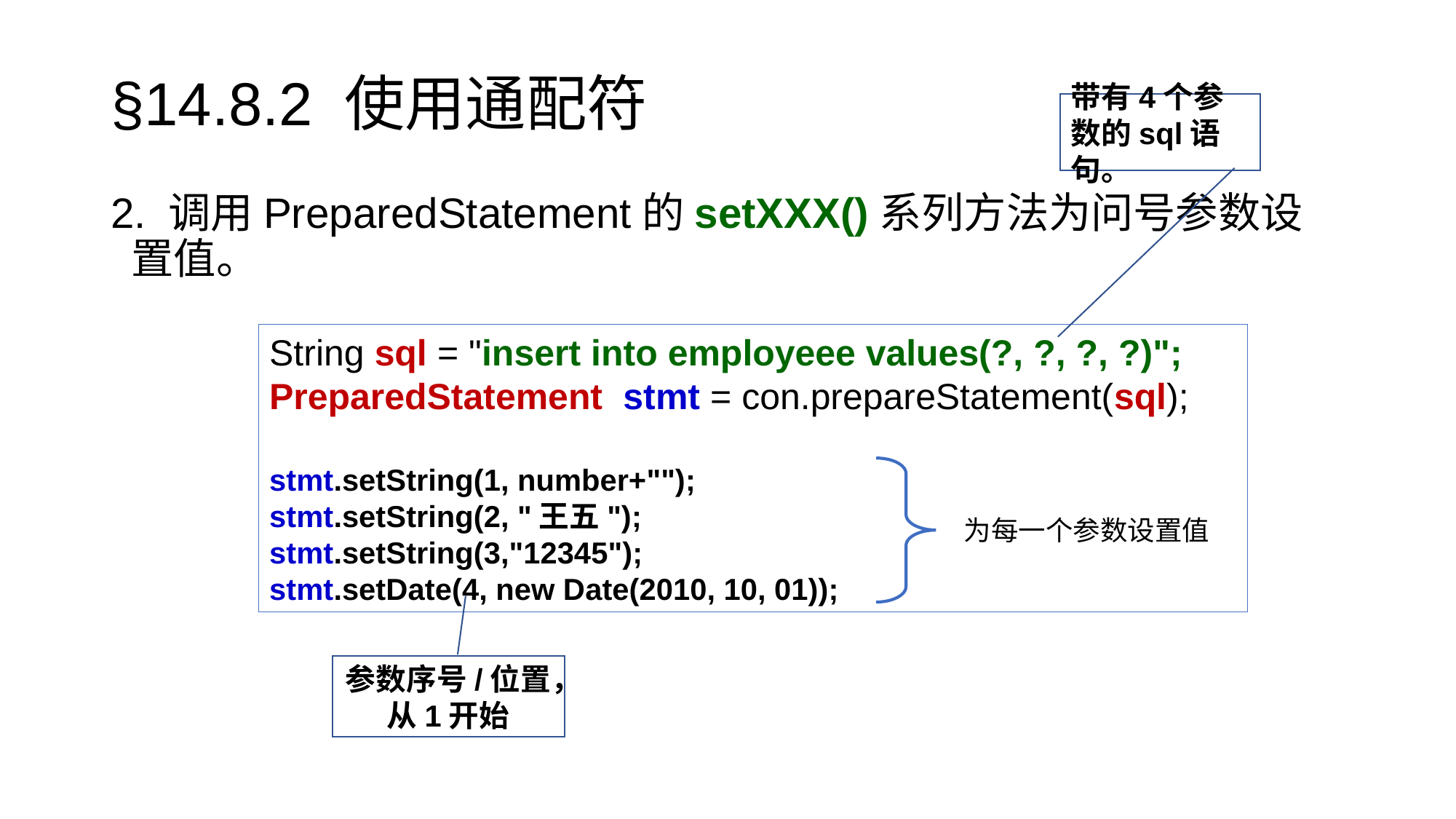

# §14.8.2 使用通配符
带有4个参数的sql语句。
2. 调用PreparedStatement的setXXX()系列方法为问号参数设置值。
String sql = "insert into employeee values(?, ?, ?, ?)";
PreparedStatement  stmt = con.prepareStatement(sql);

stmt.setString(1, number+"");
stmt.setString(2, "王五");
stmt.setString(3,"12345");
stmt.setDate(4, new Date(2010, 10, 01));

为每一个参数设置值
参数序号/位置，从1开始
56